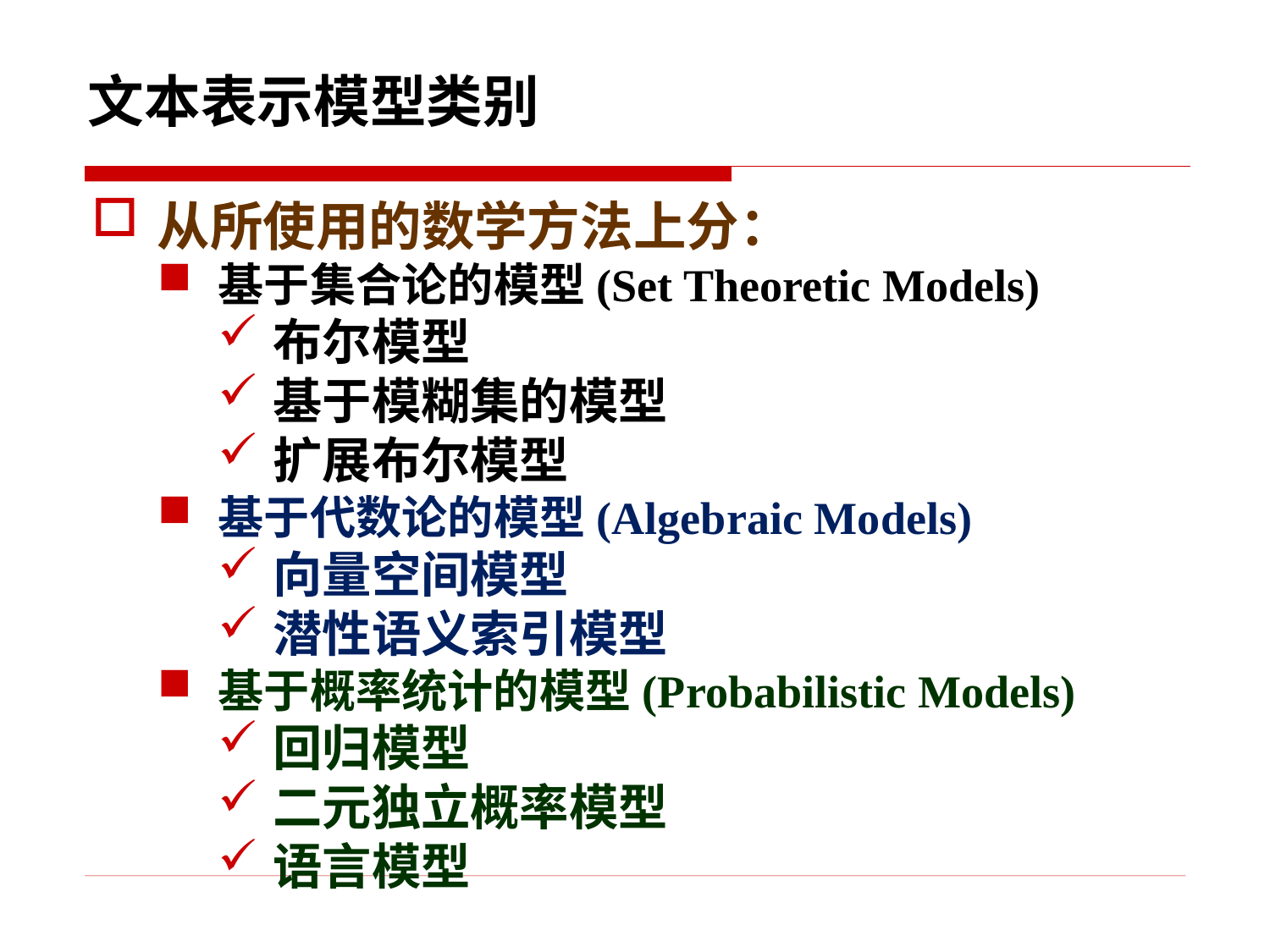

# 文本表示模型类别
从所使用的数学方法上分：
基于集合论的模型(Set Theoretic Models)
布尔模型
基于模糊集的模型
扩展布尔模型
基于代数论的模型(Algebraic Models)
向量空间模型
潜性语义索引模型
基于概率统计的模型(Probabilistic Models)
回归模型
二元独立概率模型
语言模型